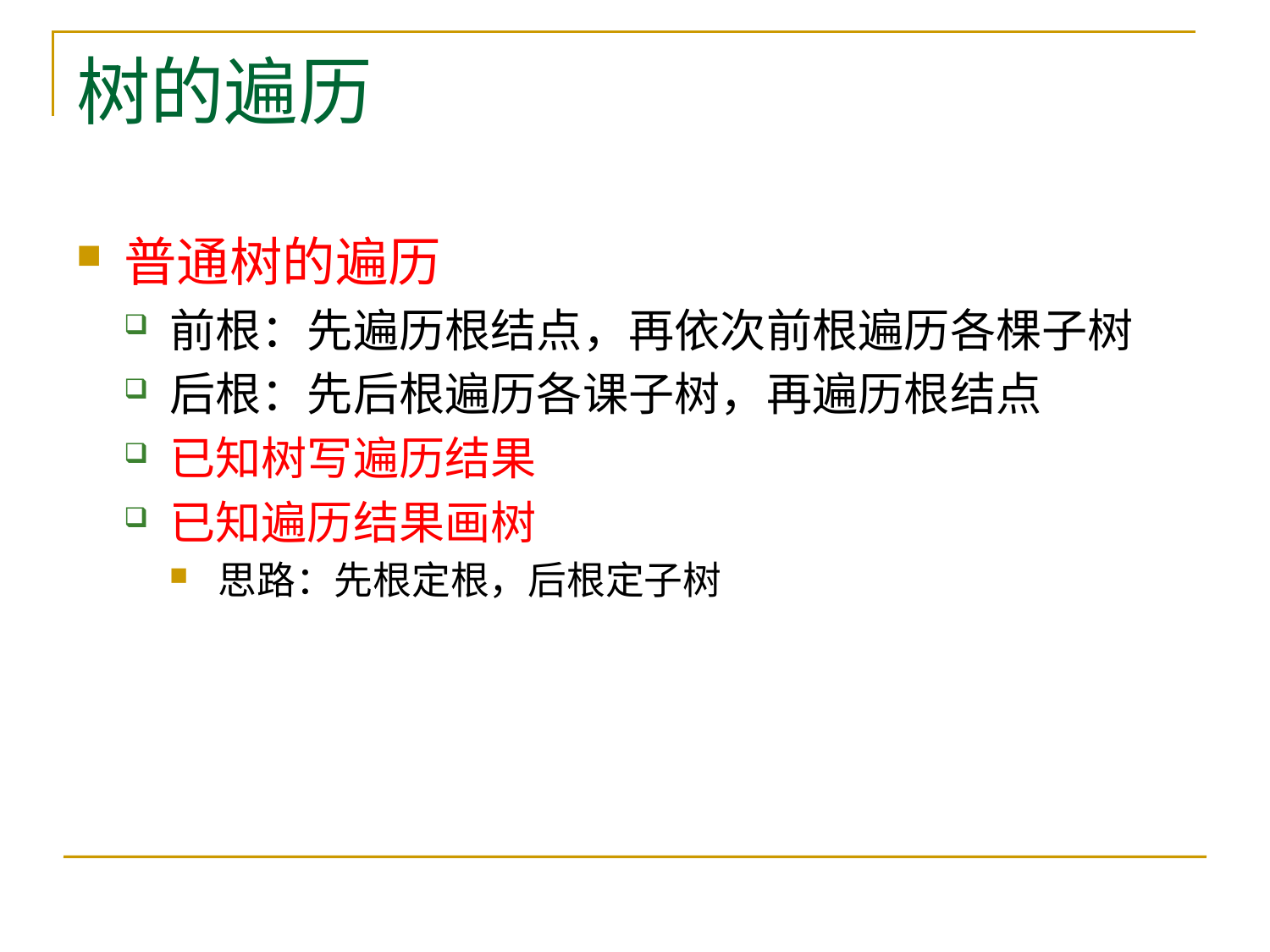

# 树的遍历
普通树的遍历
前根：先遍历根结点，再依次前根遍历各棵子树
后根：先后根遍历各课子树，再遍历根结点
已知树写遍历结果
已知遍历结果画树
思路：先根定根，后根定子树